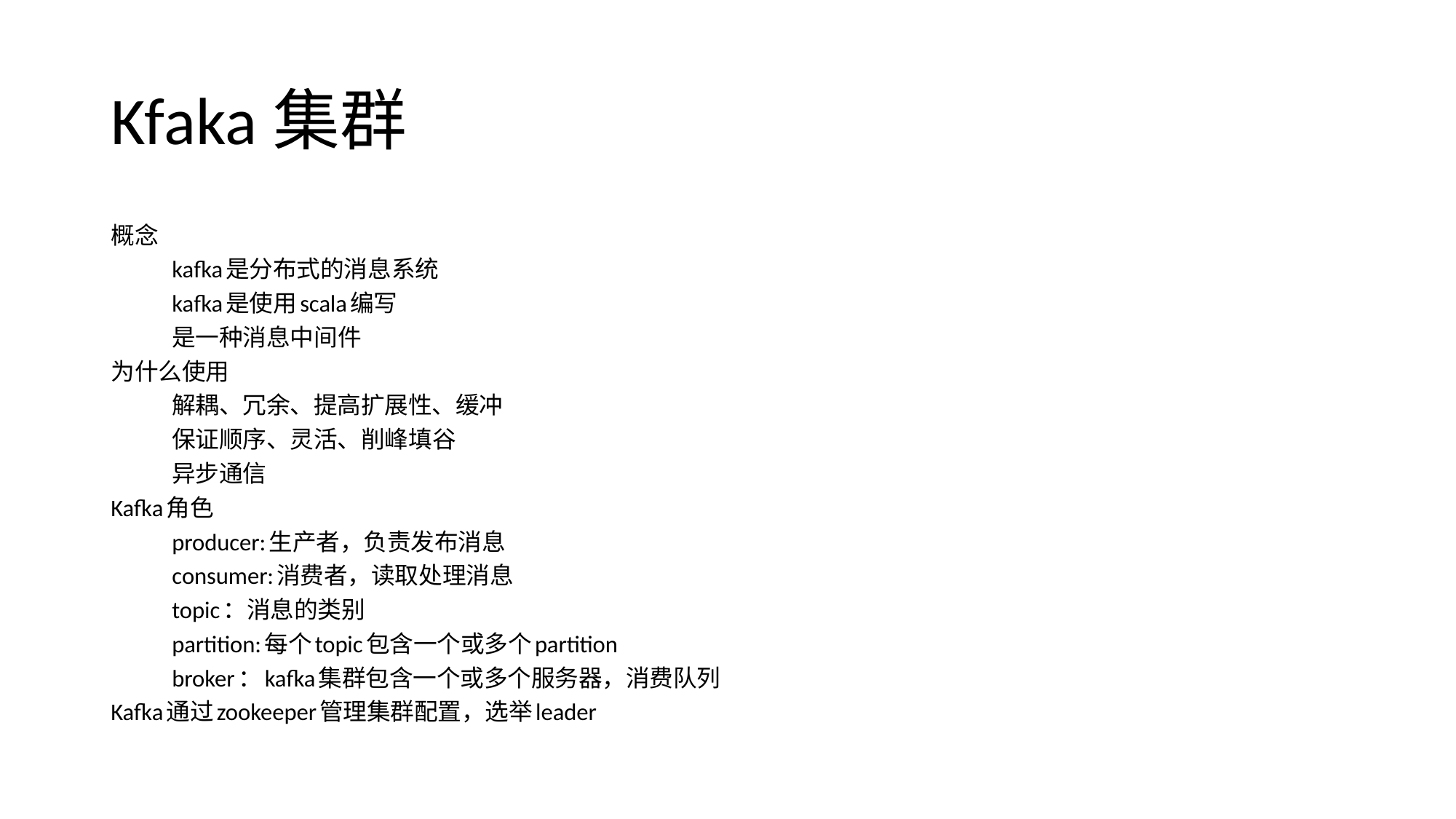

# Kfaka集群
概念
	kafka是分布式的消息系统
	kafka是使用scala编写
	是一种消息中间件
为什么使用
	解耦、冗余、提高扩展性、缓冲
	保证顺序、灵活、削峰填谷
	异步通信
Kafka角色
	producer:生产者，负责发布消息
	consumer:消费者，读取处理消息
	topic：消息的类别
	partition:每个topic包含一个或多个partition
	broker：kafka集群包含一个或多个服务器，消费队列
Kafka通过zookeeper管理集群配置，选举leader